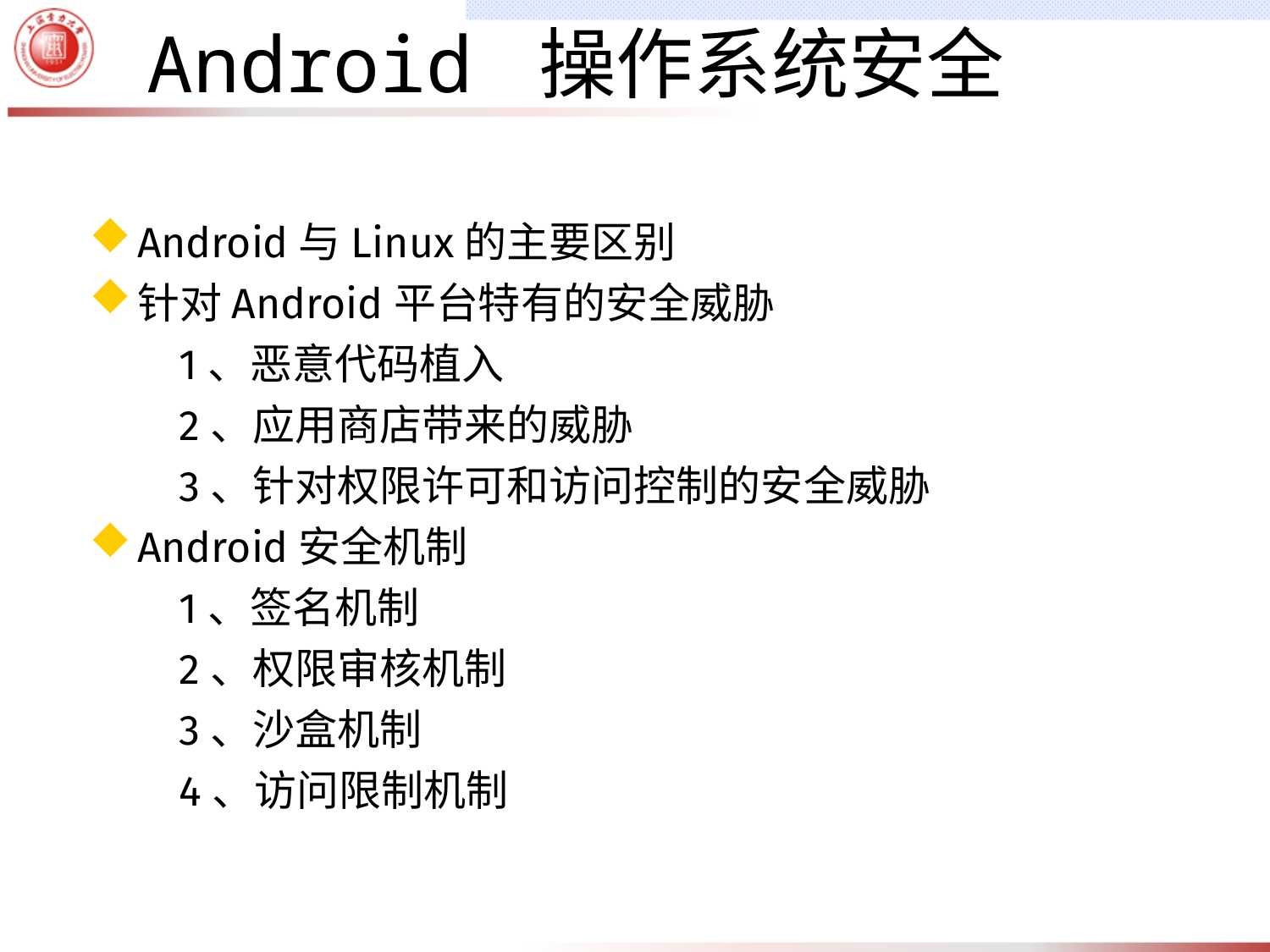

Android 操作系统安全
Android与Linux的主要区别
针对Android平台特有的安全威胁
        1、恶意代码植入
        2、应用商店带来的威胁
        3、针对权限许可和访问控制的安全威胁
Android安全机制
        1、签名机制
        2、权限审核机制
        3、沙盒机制
        4、访问限制机制